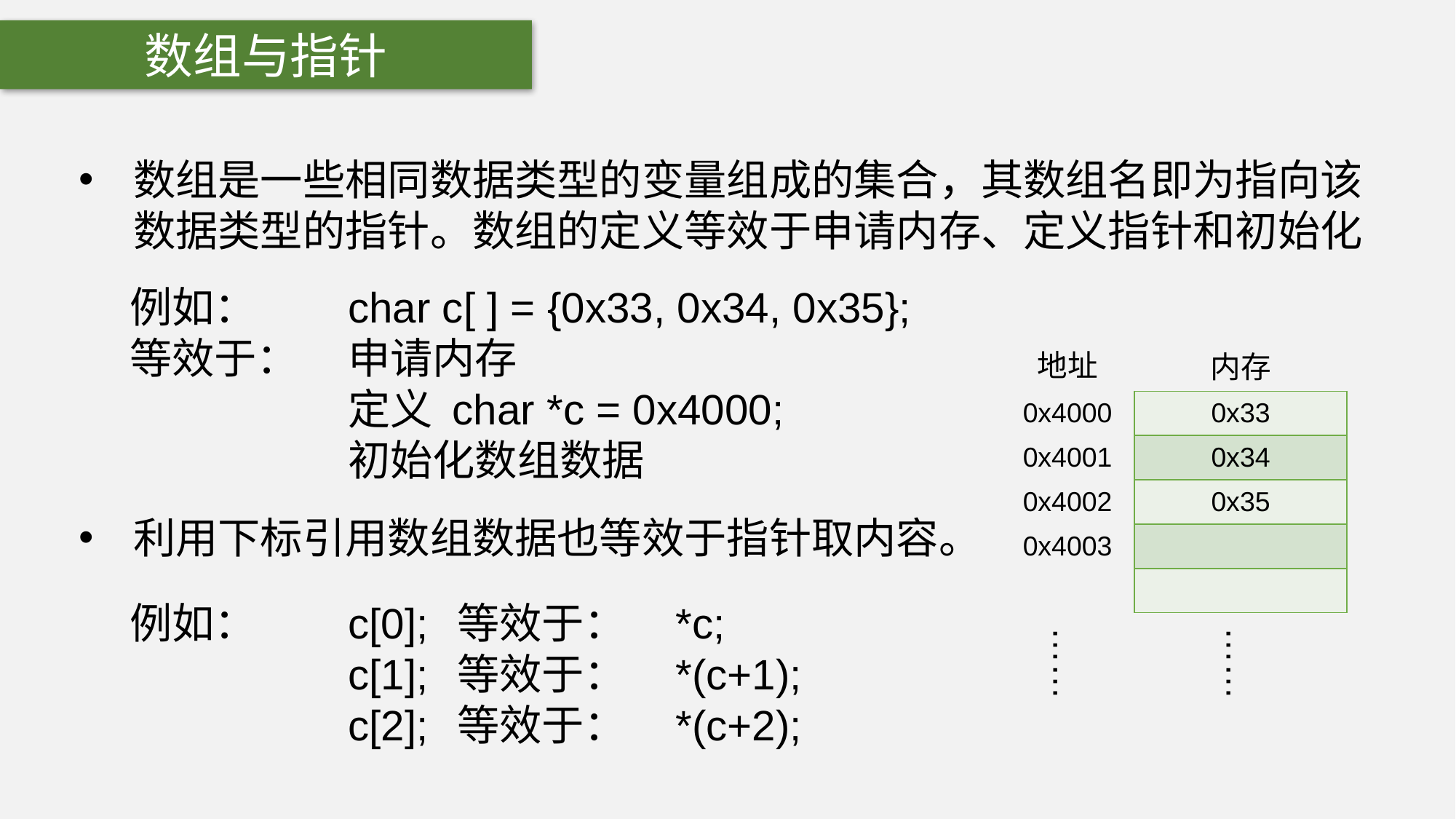

数组与指针
数组是一些相同数据类型的变量组成的集合，其数组名即为指向该数据类型的指针。数组的定义等效于申请内存、定义指针和初始化
例如： 	char c[ ] = {0x33, 0x34, 0x35};
等效于：	申请内存
		定义 char *c = 0x4000;
		初始化数组数据
地址
内存
| 0x4000 |
| --- |
| 0x4001 |
| 0x4002 |
| 0x4003 |
| 0x33 |
| --- |
| 0x34 |
| 0x35 |
|  |
|  |
利用下标引用数组数据也等效于指针取内容。
例如：	c[0];	等效于：	*c;
		c[1];	等效于：	*(c+1);
		c[2];	等效于：	*(c+2);
……
……